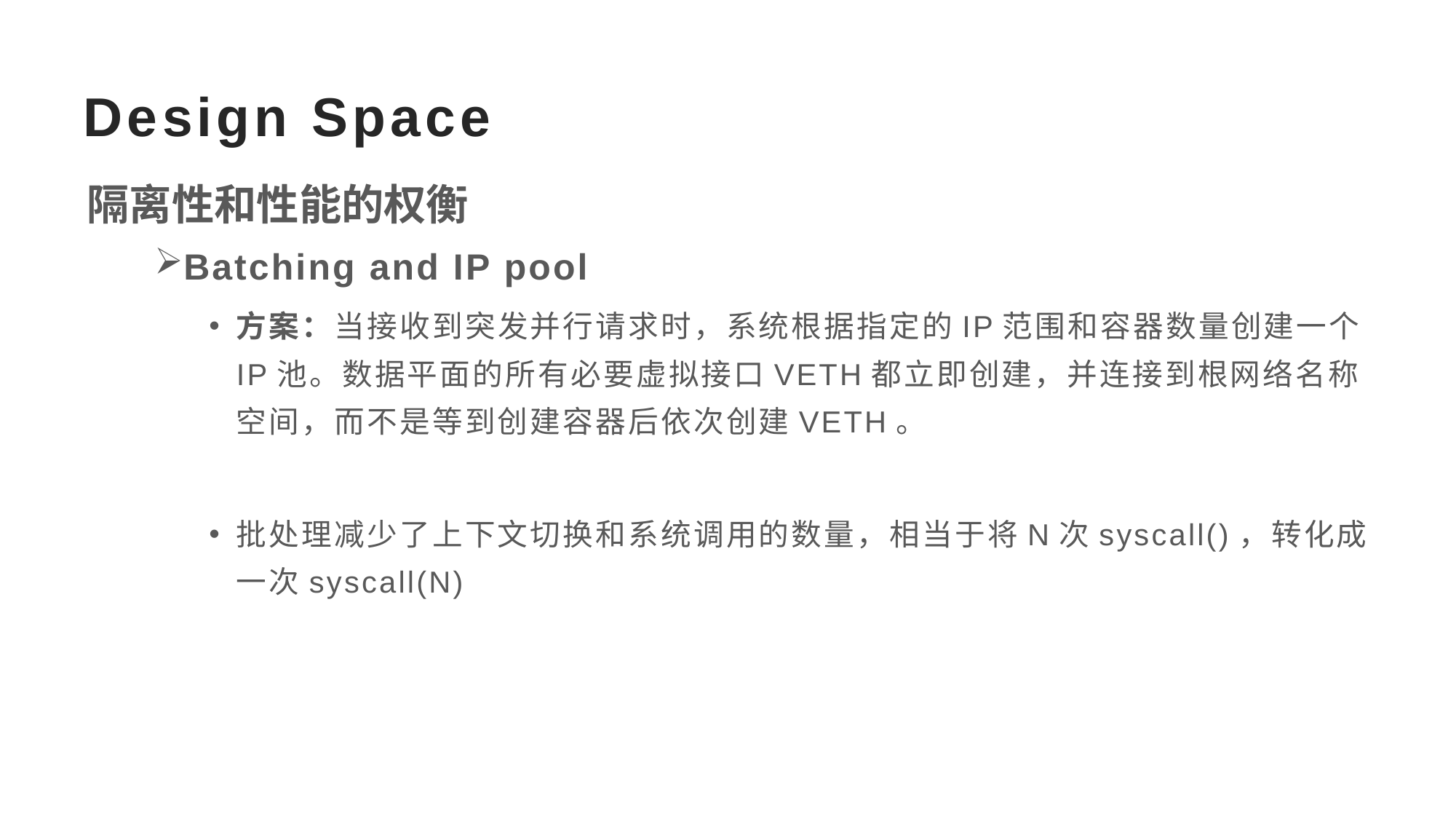

# Design Space
隔离性和性能的权衡
Batching and IP pool
方案：当接收到突发并行请求时，系统根据指定的IP范围和容器数量创建一个IP池。数据平面的所有必要虚拟接口VETH都立即创建，并连接到根网络名称空间，而不是等到创建容器后依次创建VETH。

批处理减少了上下文切换和系统调用的数量，相当于将N次syscall()，转化成一次syscall(N)